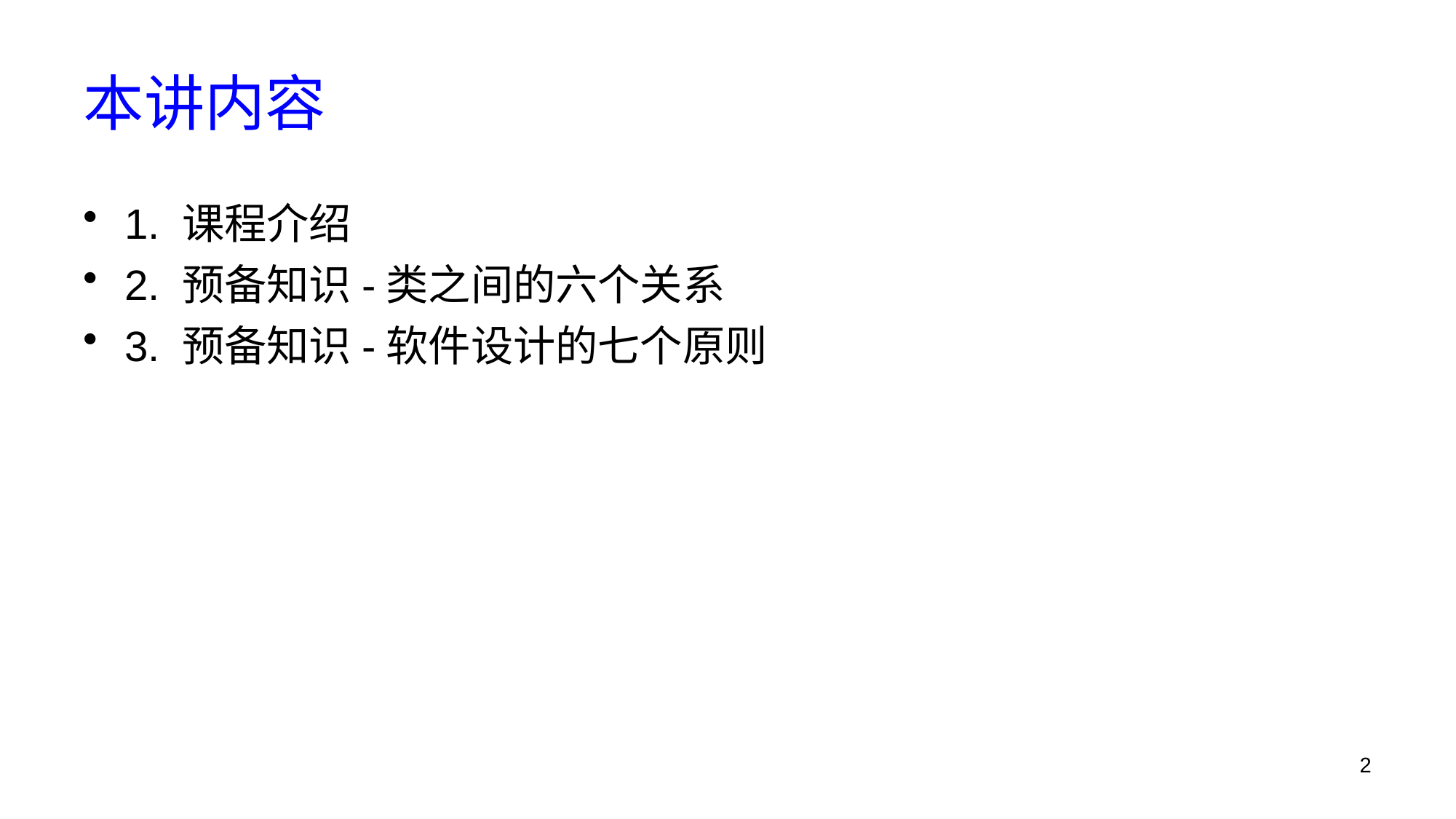

# 本讲内容
1. 课程介绍
2. 预备知识-类之间的六个关系
3. 预备知识-软件设计的七个原则
2